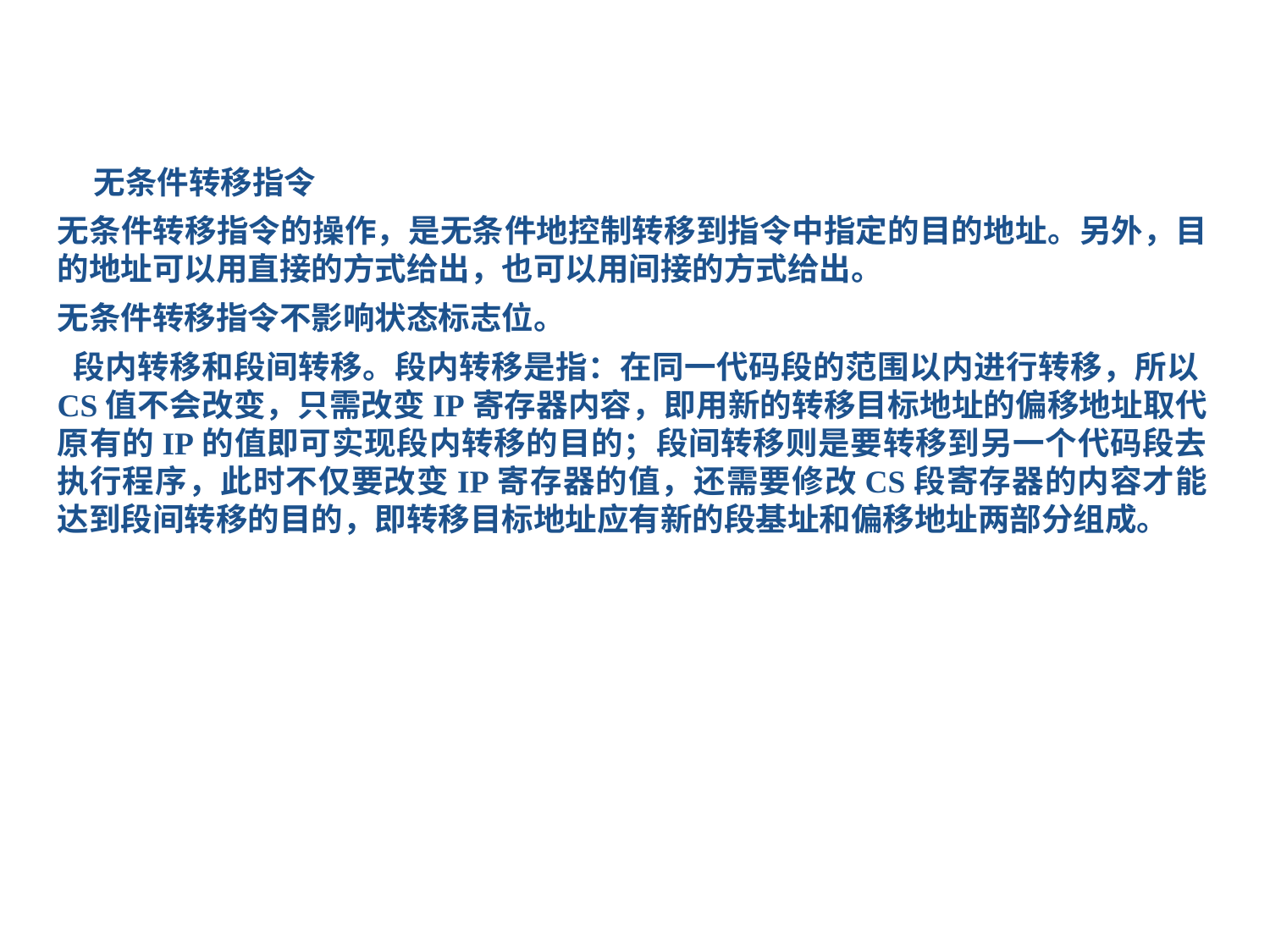

无条件转移指令
无条件转移指令的操作，是无条件地控制转移到指令中指定的目的地址。另外，目的地址可以用直接的方式给出，也可以用间接的方式给出。
无条件转移指令不影响状态标志位。
 段内转移和段间转移。段内转移是指：在同一代码段的范围以内进行转移，所以CS值不会改变，只需改变IP寄存器内容，即用新的转移目标地址的偏移地址取代原有的IP的值即可实现段内转移的目的；段间转移则是要转移到另一个代码段去执行程序，此时不仅要改变IP寄存器的值，还需要修改CS段寄存器的内容才能达到段间转移的目的，即转移目标地址应有新的段基址和偏移地址两部分组成。